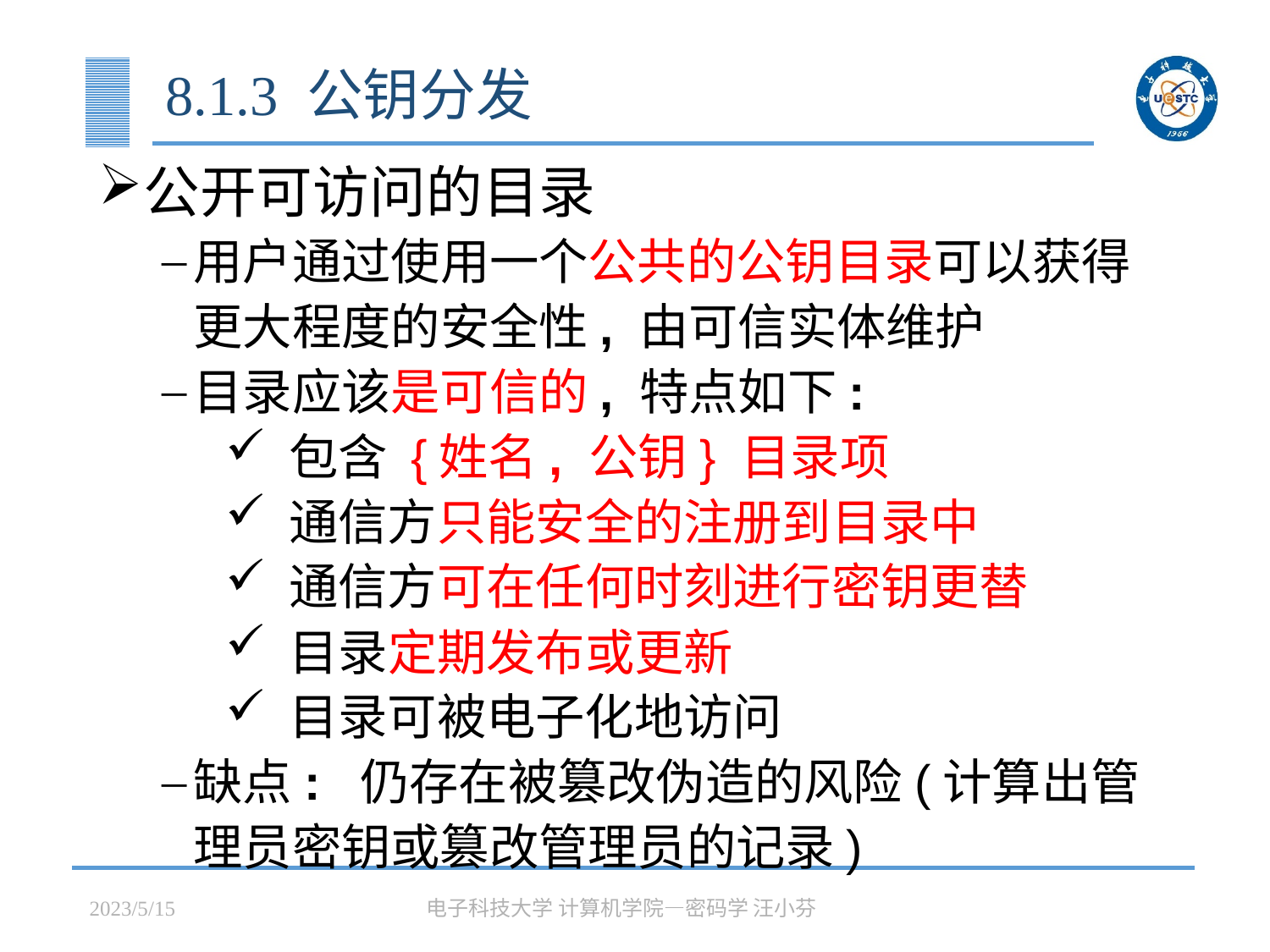

# 8.1.3 公钥分发
公开可访问的目录
用户通过使用一个公共的公钥目录可以获得更大程度的安全性, 由可信实体维护
目录应该是可信的, 特点如下:
 包含 {姓名, 公钥} 目录项
 通信方只能安全的注册到目录中
 通信方可在任何时刻进行密钥更替
 目录定期发布或更新
 目录可被电子化地访问
缺点:  仍存在被篡改伪造的风险(计算出管理员密钥或篡改管理员的记录)
2023/5/15
电子科技大学 计算机学院—密码学 汪小芬